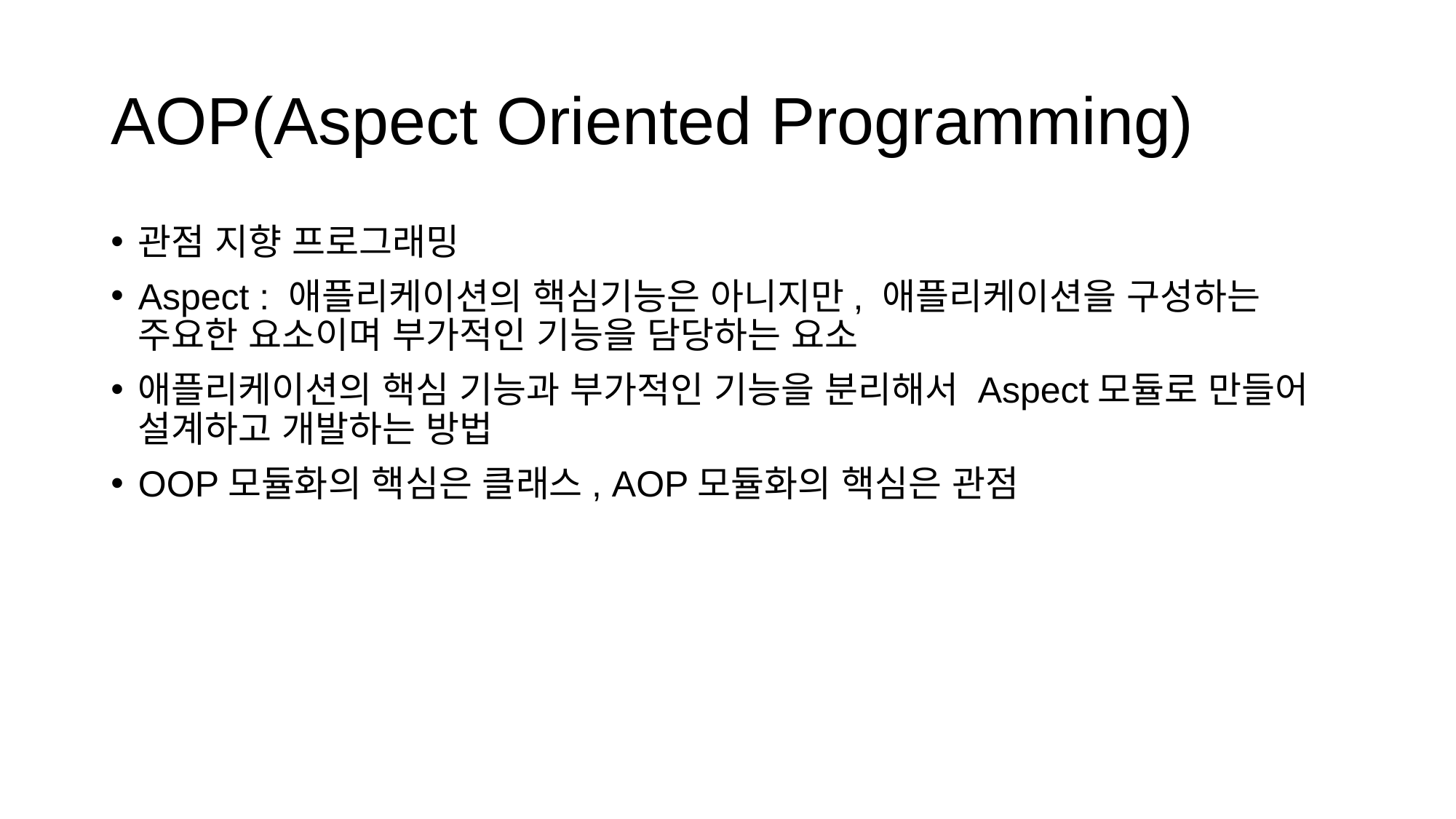

# AOP(Aspect Oriented Programming)
관점 지향 프로그래밍
Aspect : 애플리케이션의 핵심기능은 아니지만, 애플리케이션을 구성하는 주요한 요소이며 부가적인 기능을 담당하는 요소
애플리케이션의 핵심 기능과 부가적인 기능을 분리해서 Aspect모듈로 만들어 설계하고 개발하는 방법
OOP모듈화의 핵심은 클래스, AOP모듈화의 핵심은 관점